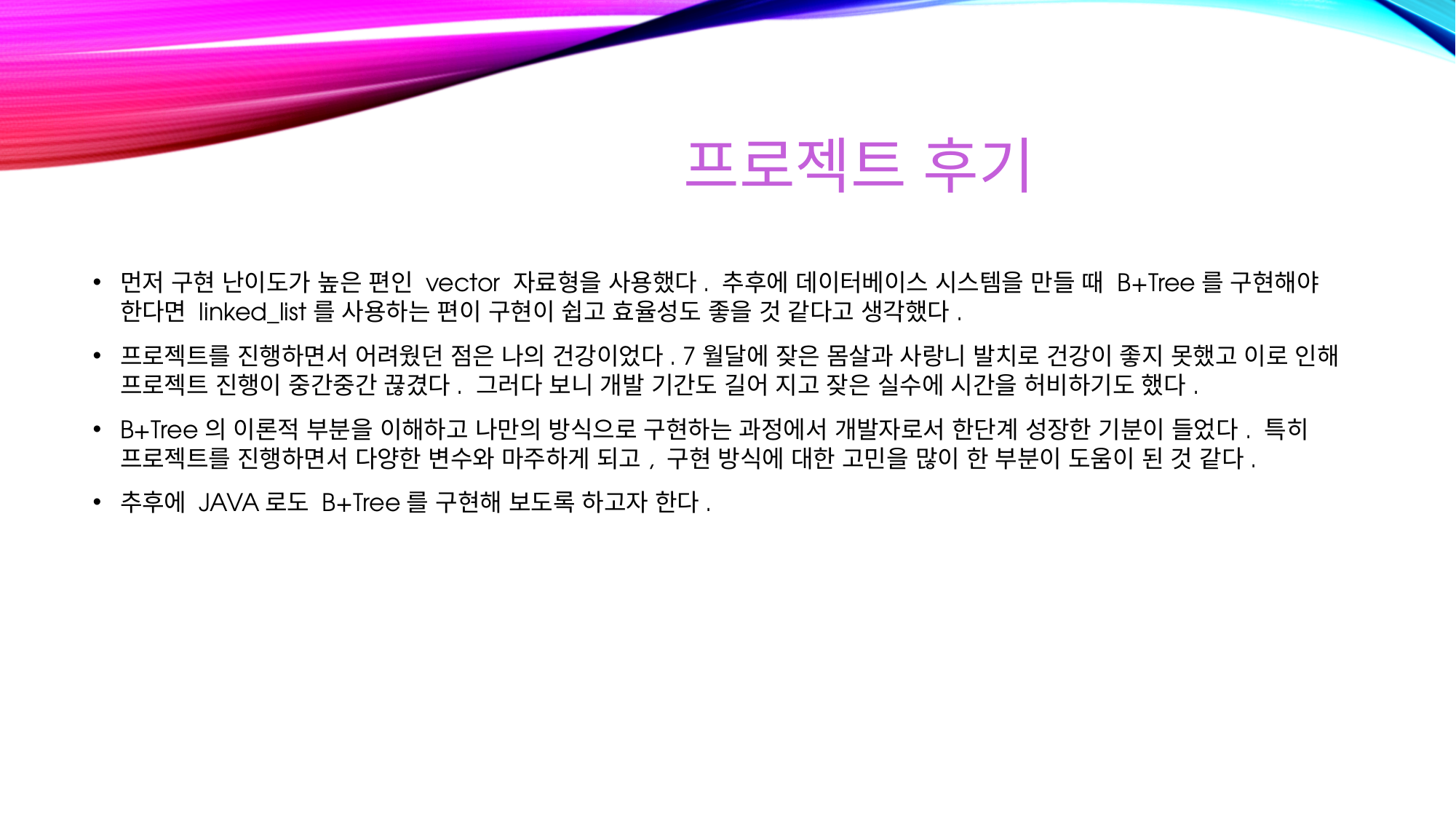

# 프로젝트 후기
먼저 구현 난이도가 높은 편인 vector 자료형을 사용했다. 추후에 데이터베이스 시스템을 만들 때 B+Tree를 구현해야 한다면 linked_list를 사용하는 편이 구현이 쉽고 효율성도 좋을 것 같다고 생각했다.
프로젝트를 진행하면서 어려웠던 점은 나의 건강이었다. 7월달에 잦은 몸살과 사랑니 발치로 건강이 좋지 못했고 이로 인해 프로젝트 진행이 중간중간 끊겼다. 그러다 보니 개발 기간도 길어 지고 잦은 실수에 시간을 허비하기도 했다.
B+Tree의 이론적 부분을 이해하고 나만의 방식으로 구현하는 과정에서 개발자로서 한단계 성장한 기분이 들었다. 특히 프로젝트를 진행하면서 다양한 변수와 마주하게 되고, 구현 방식에 대한 고민을 많이 한 부분이 도움이 된 것 같다.
추후에 JAVA로도 B+Tree를 구현해 보도록 하고자 한다.